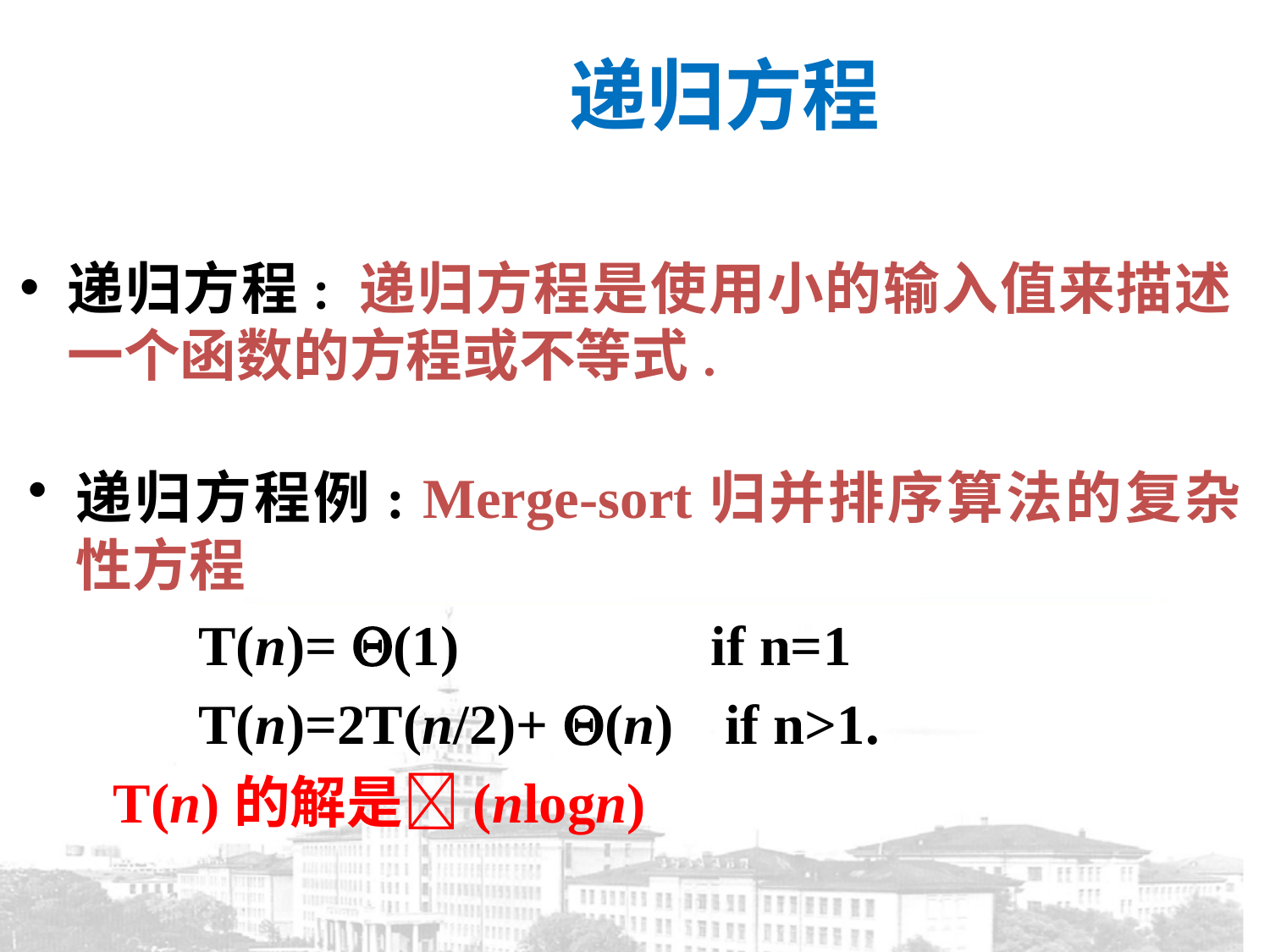

递归方程
递归方程: 递归方程是使用小的输入值来描述一个函数的方程或不等式.
递归方程例: Merge-sort归并排序算法的复杂性方程
            T(n)= Θ(1)        	 	if n=1
            T(n)=2T(n/2)+ Θ(n)	 if n>1.
      T(n)的解是Θ(nlogn)